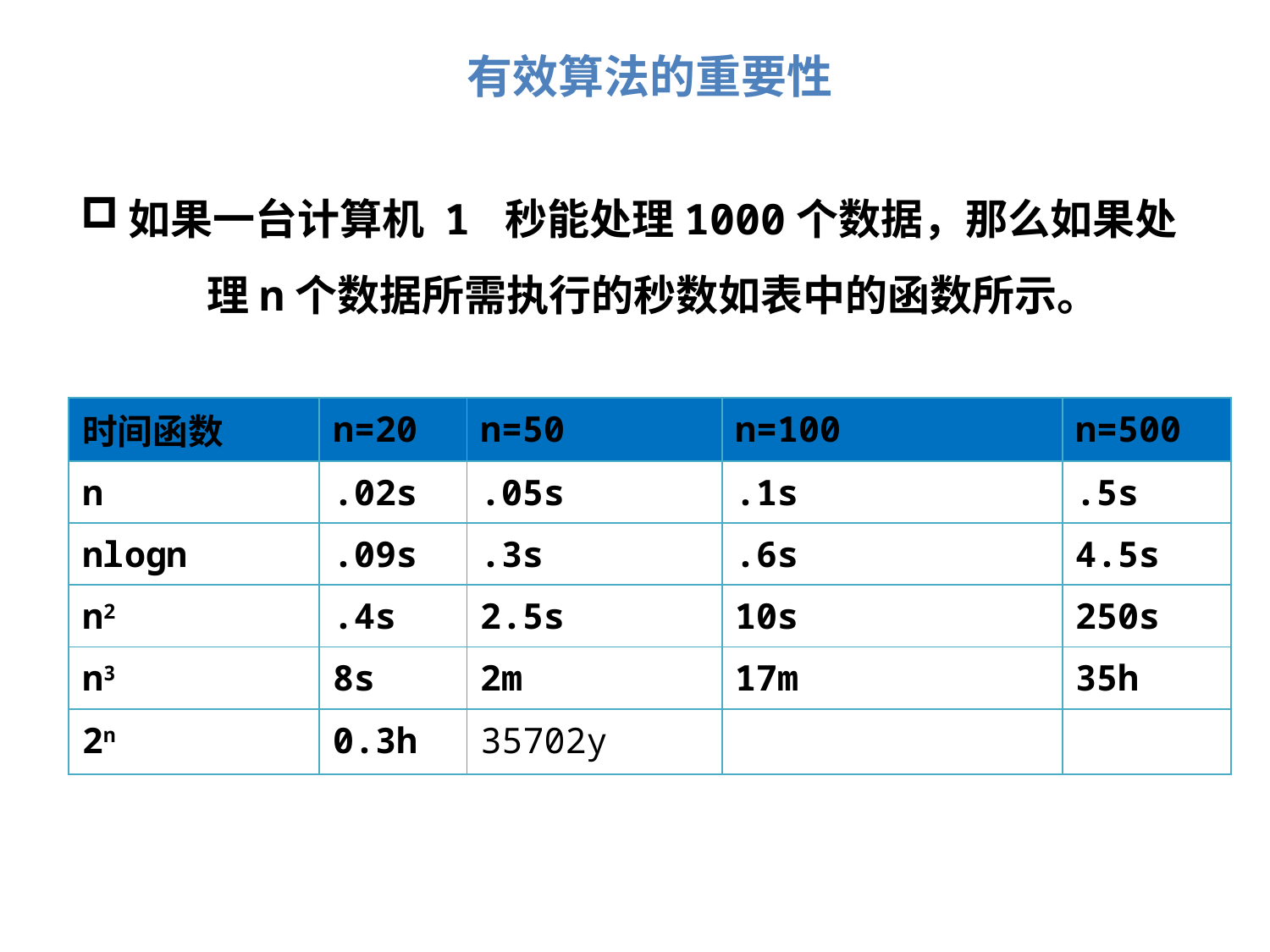

# 有效算法的重要性
如果一台计算机 1 秒能处理1000个数据，那么如果处理n个数据所需执行的秒数如表中的函数所示。
| 时间函数 | n=20 | n=50 | n=100 | n=500 |
| --- | --- | --- | --- | --- |
| n | .02s | .05s | .1s | .5s |
| nlogn | .09s | .3s | .6s | 4.5s |
| n2 | .4s | 2.5s | 10s | 250s |
| n3 | 8s | 2m | 17m | 35h |
| 2n | 0.3h | 35702y |  |  |